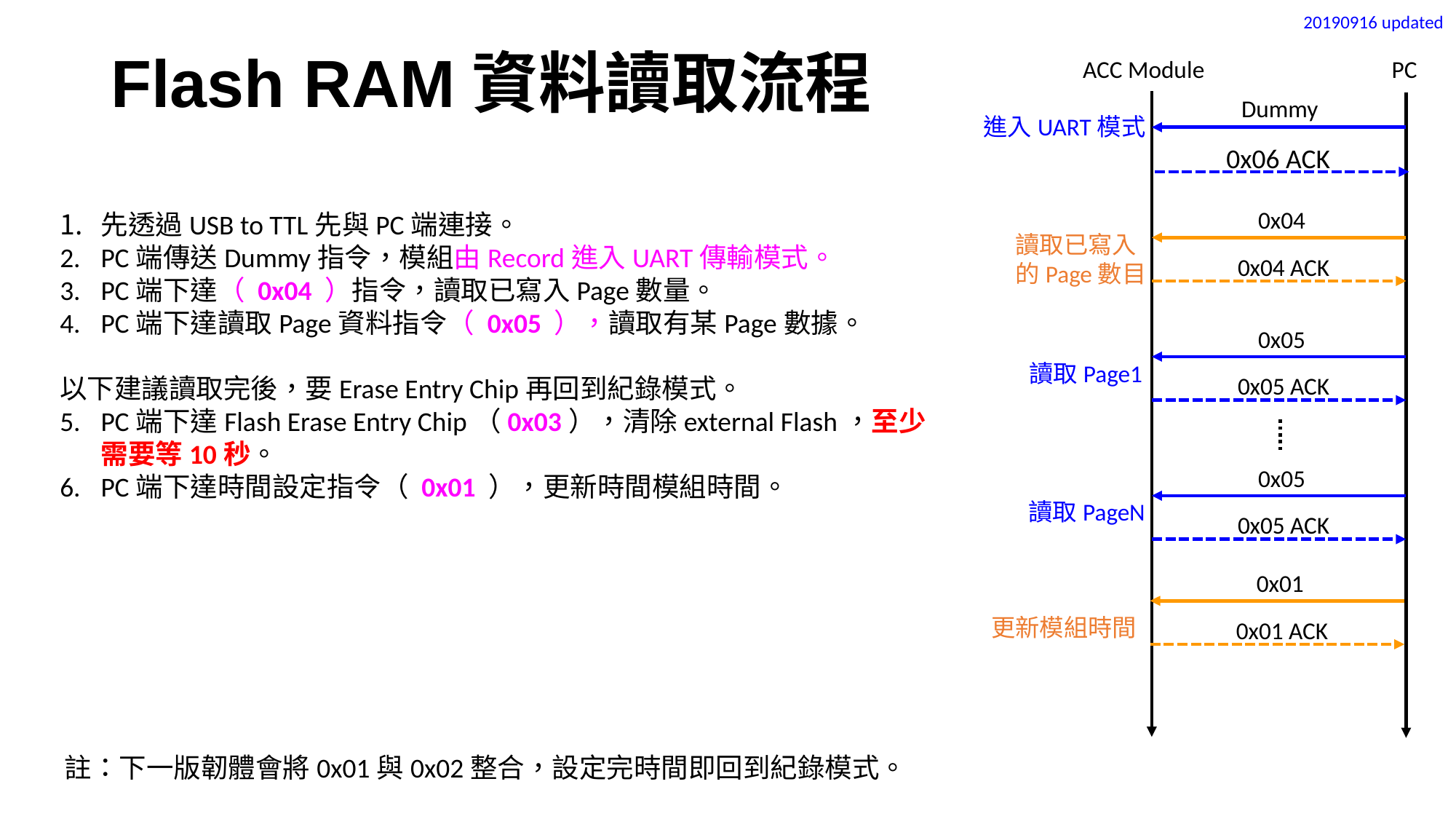

# Flash RAM資料讀取流程
20190916 updated
ACC Module
PC
Dummy
進入UART模式
0x06 ACK
0x04
0x04 ACK
先透過USB to TTL先與PC端連接。
PC端傳送Dummy指令，模組由Record進入UART傳輸模式。
PC端下達（ 0x04 ）指令，讀取已寫入Page數量。
PC端下達讀取Page資料指令（ 0x05 ），讀取有某Page數據。

以下建議讀取完後，要Erase Entry Chip再回到紀錄模式。
PC端下達Flash Erase Entry Chip（0x03），清除external Flash，至少需要等10秒。
PC端下達時間設定指令（ 0x01 ），更新時間模組時間。
讀取已寫入的Page數目
0x05
讀取Page1
0x05 ACK
0x05
讀取PageN
0x05 ACK
0x01
0x01 ACK
更新模組時間
註：下一版韌體會將0x01與0x02整合，設定完時間即回到紀錄模式。